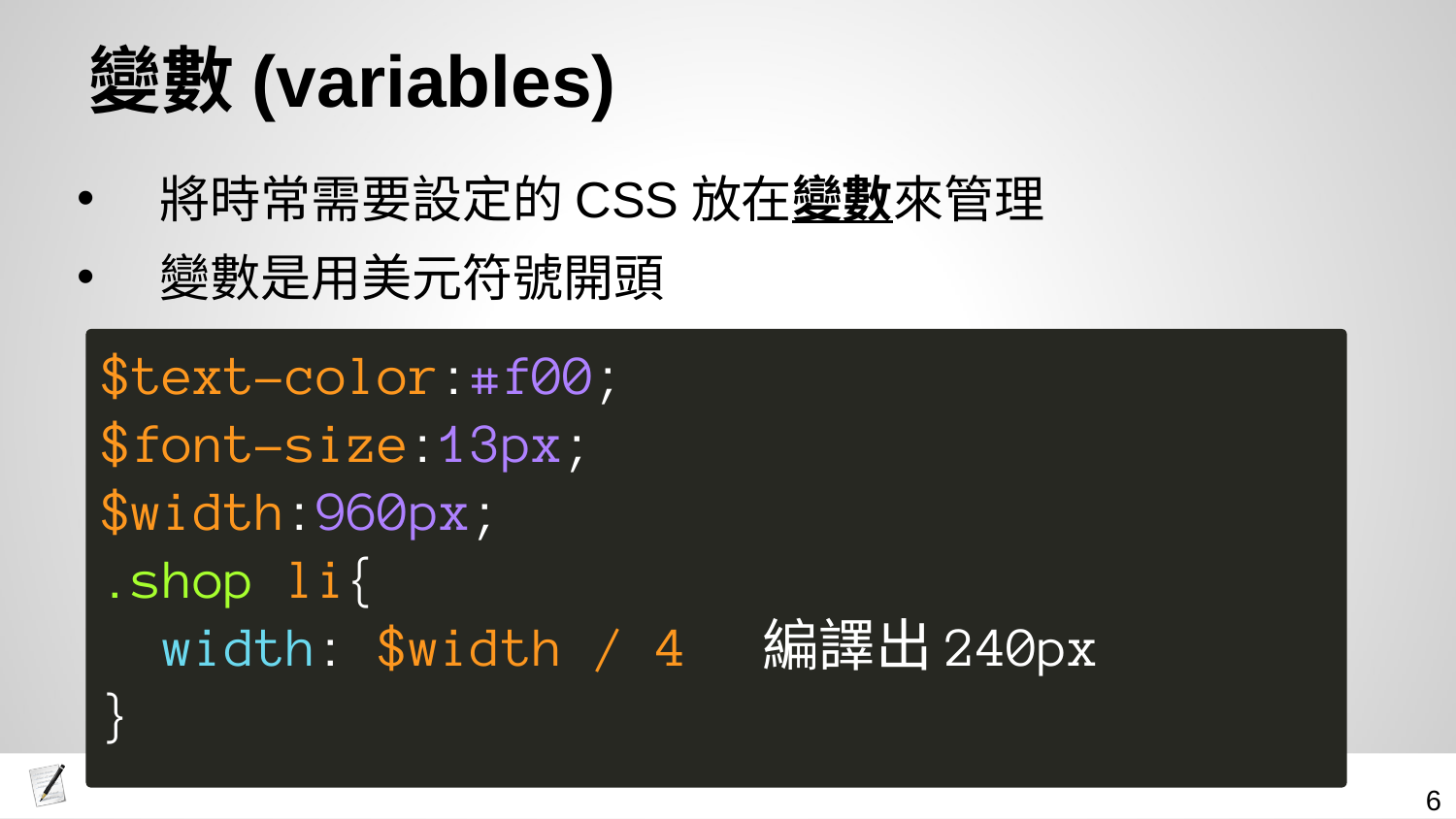

# 變數(variables)
將時常需要設定的CSS放在變數來管理
變數是用美元符號開頭
$text-color:#f00;
$font-size:13px;
$width:960px;
.shop li{
  width: $width / 4  編譯出240px
}

6